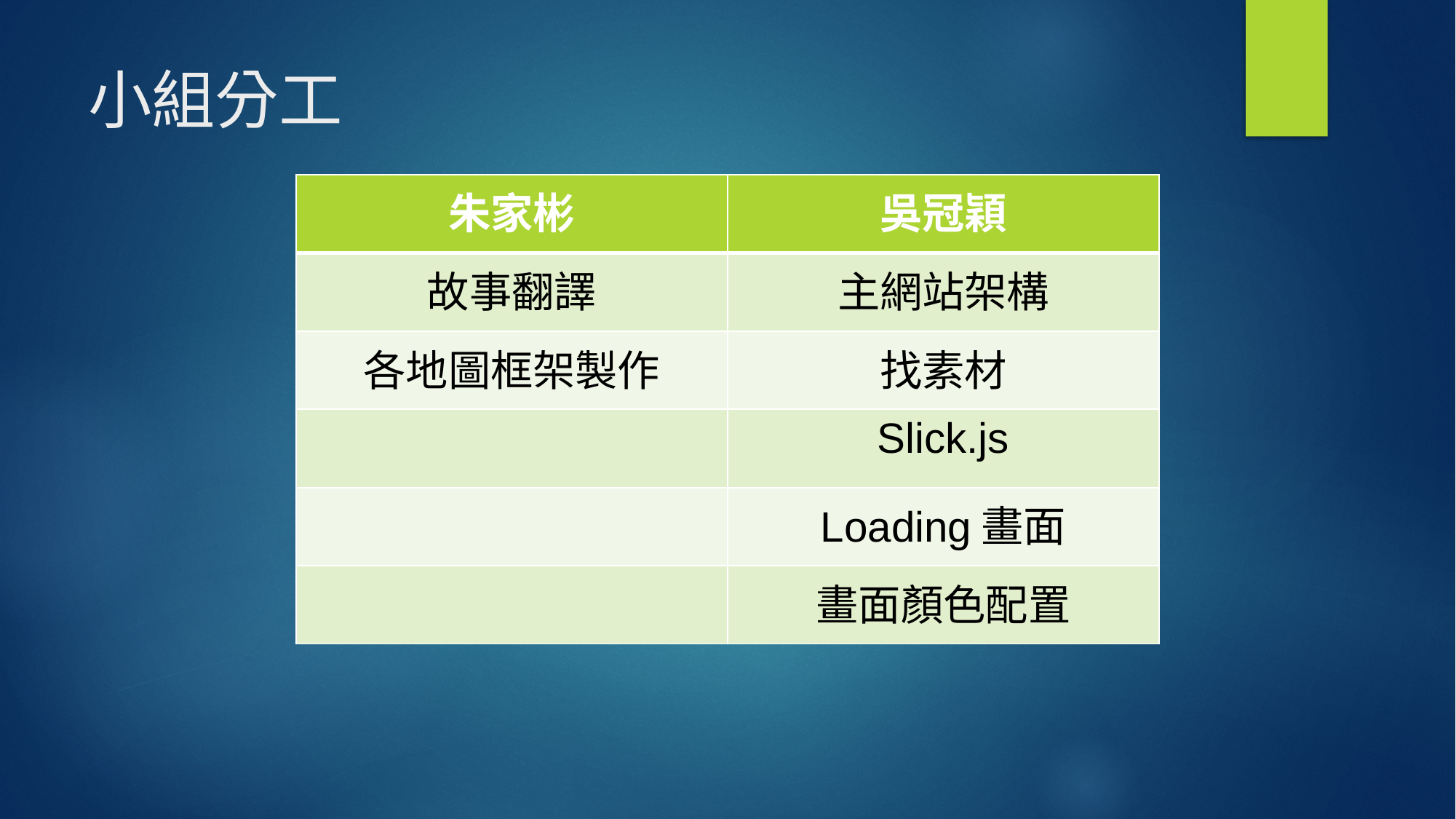

# 小組分工
| 朱家彬 | 吳冠穎 |
| --- | --- |
| 故事翻譯 | 主網站架構 |
| 各地圖框架製作 | 找素材 |
|  | Slick.js |
|  | Loading畫面 |
|  | 畫面顏色配置 |